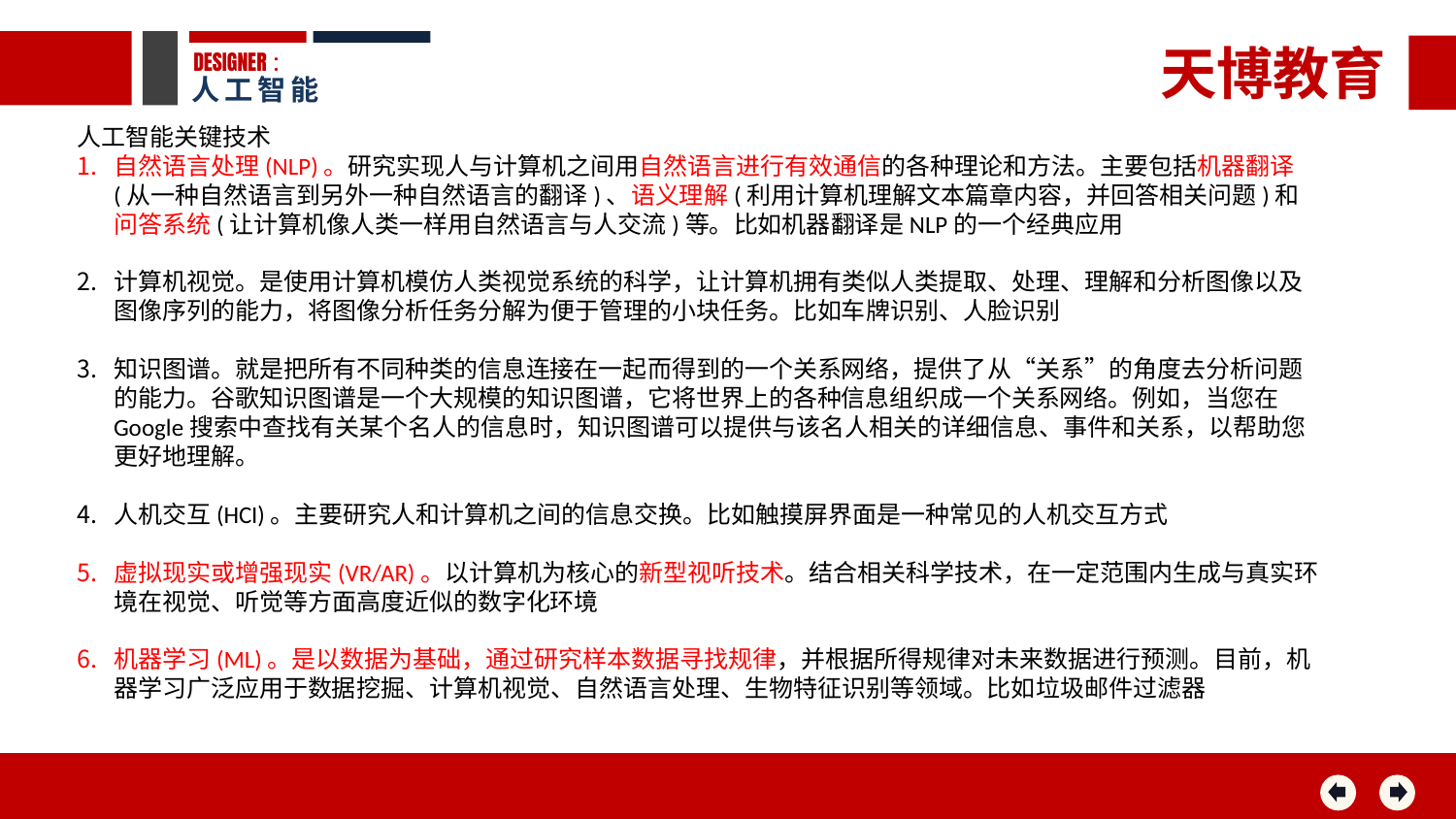

天博教育
DESIGNER：
人工智能
人工智能关键技术
自然语言处理(NLP)。研究实现人与计算机之间用自然语言进行有效通信的各种理论和方法。主要包括机器翻译(从一种自然语言到另外一种自然语言的翻译)、语义理解(利用计算机理解文本篇章内容，并回答相关问题)和问答系统(让计算机像人类一样用自然语言与人交流)等。比如机器翻译是NLP的一个经典应用

计算机视觉。是使用计算机模仿人类视觉系统的科学，让计算机拥有类似人类提取、处理、理解和分析图像以及图像序列的能力，将图像分析任务分解为便于管理的小块任务。比如车牌识别、人脸识别

知识图谱。就是把所有不同种类的信息连接在一起而得到的一个关系网络，提供了从“关系”的角度去分析问题的能力。谷歌知识图谱是一个大规模的知识图谱，它将世界上的各种信息组织成一个关系网络。例如，当您在Google搜索中查找有关某个名人的信息时，知识图谱可以提供与该名人相关的详细信息、事件和关系，以帮助您更好地理解。

人机交互(HCI)。主要研究人和计算机之间的信息交换。比如触摸屏界面是一种常见的人机交互方式

虚拟现实或增强现实(VR/AR)。以计算机为核心的新型视听技术。结合相关科学技术，在一定范围内生成与真实环境在视觉、听觉等方面高度近似的数字化环境

机器学习(ML)。是以数据为基础，通过研究样本数据寻找规律，并根据所得规律对未来数据进行预测。目前，机器学习广泛应用于数据挖掘、计算机视觉、自然语言处理、生物特征识别等领域。比如垃圾邮件过滤器